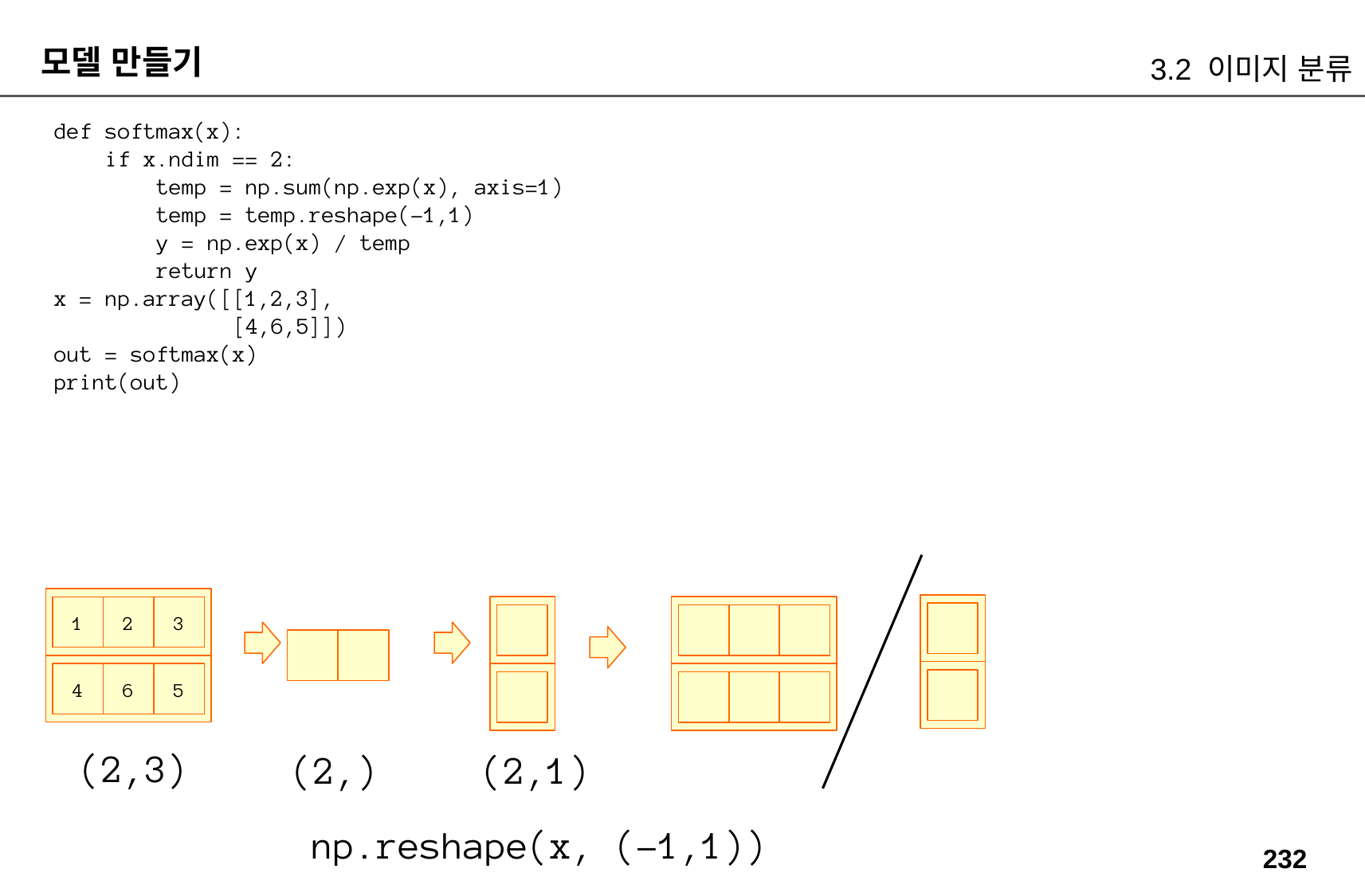

모델 만들기
3.2 이미지 분류
def softmax(x):
    if x.ndim == 2:
        temp = np.sum(np.exp(x), axis=1)
        temp = temp.reshape(-1,1)
        y = np.exp(x) / temp
        return y
x = np.array([[1,2,3],
              [4,6,5]])
out = softmax(x)
print(out)

1
2
3

4
6
5

(2,3)
(2,)
(2,1)
np.reshape(x, (-1,1))